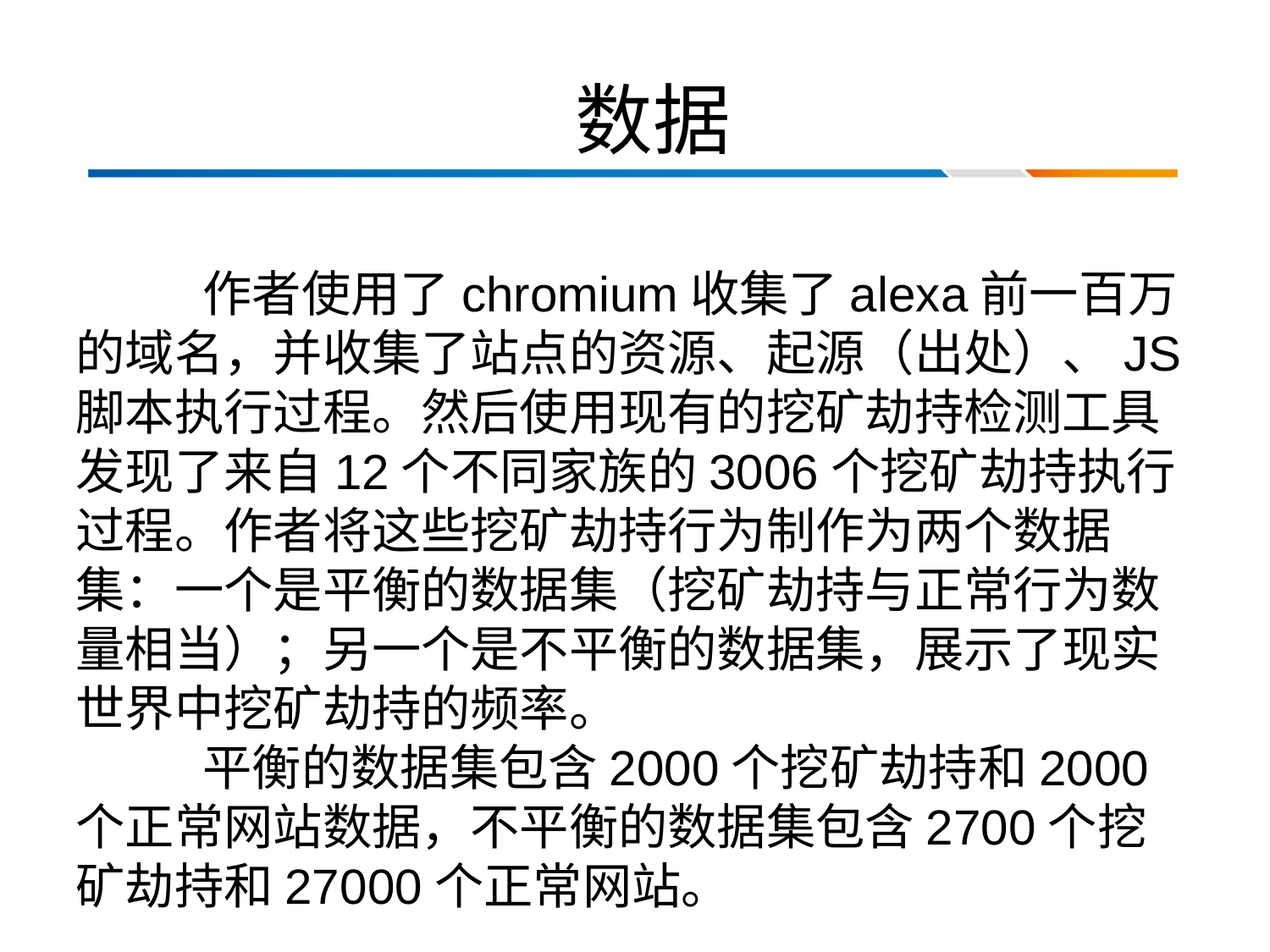

# 数据
​	作者使用了chromium收集了alexa前一百万的域名，并收集了站点的资源、起源（出处）、JS脚本执行过程。然后使用现有的挖矿劫持检测工具发现了来自12个不同家族的3006个挖矿劫持执行过程。作者将这些挖矿劫持行为制作为两个数据集：一个是平衡的数据集（挖矿劫持与正常行为数量相当）；另一个是不平衡的数据集，展示了现实世界中挖矿劫持的频率。
​	平衡的数据集包含2000个挖矿劫持和2000个正常网站数据，不平衡的数据集包含2700个挖矿劫持和27000个正常网站。